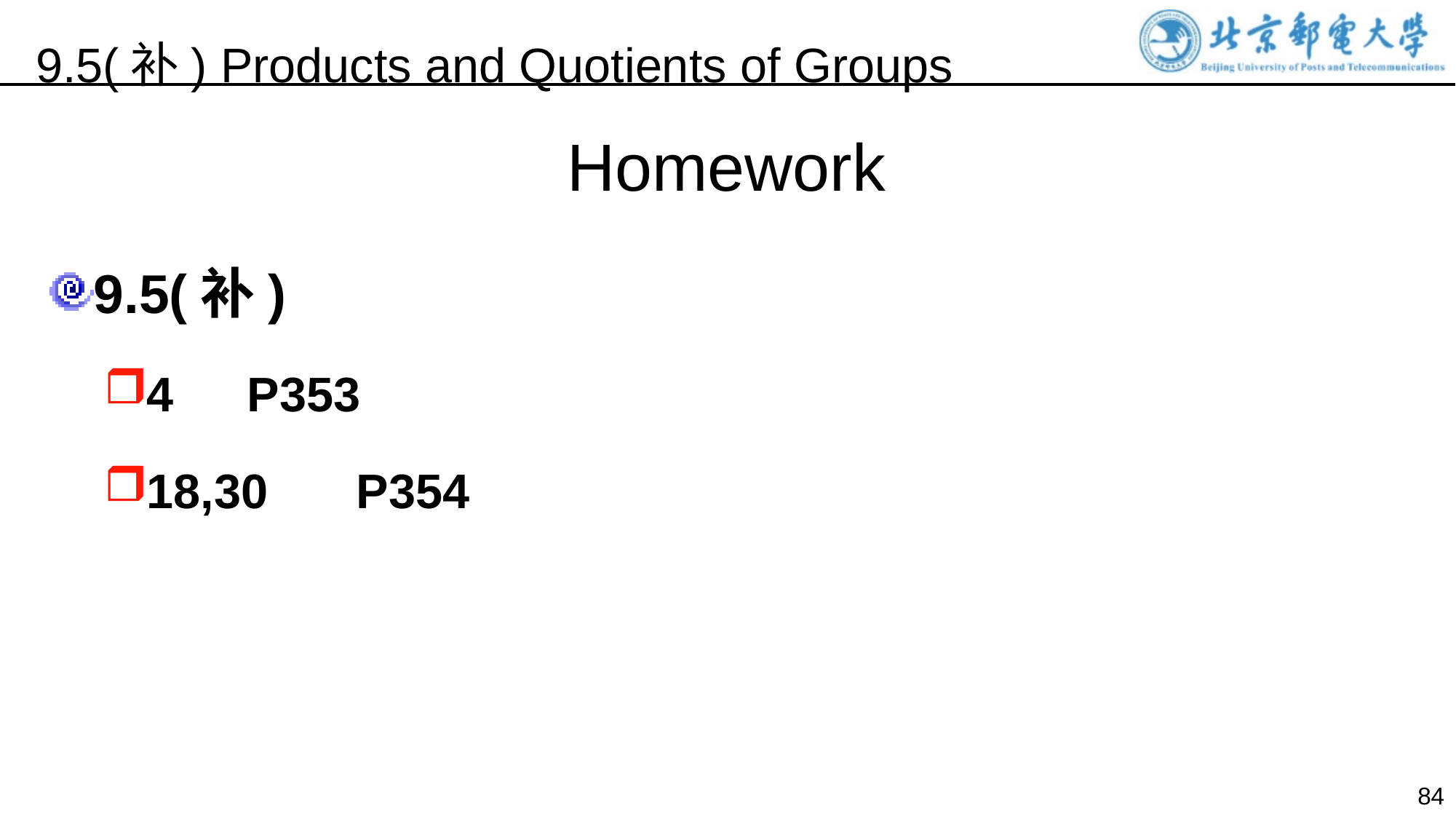

9.5(补) Products and Quotients of Groups
Homework
9.5(补)
4 	P353
18,30	P354